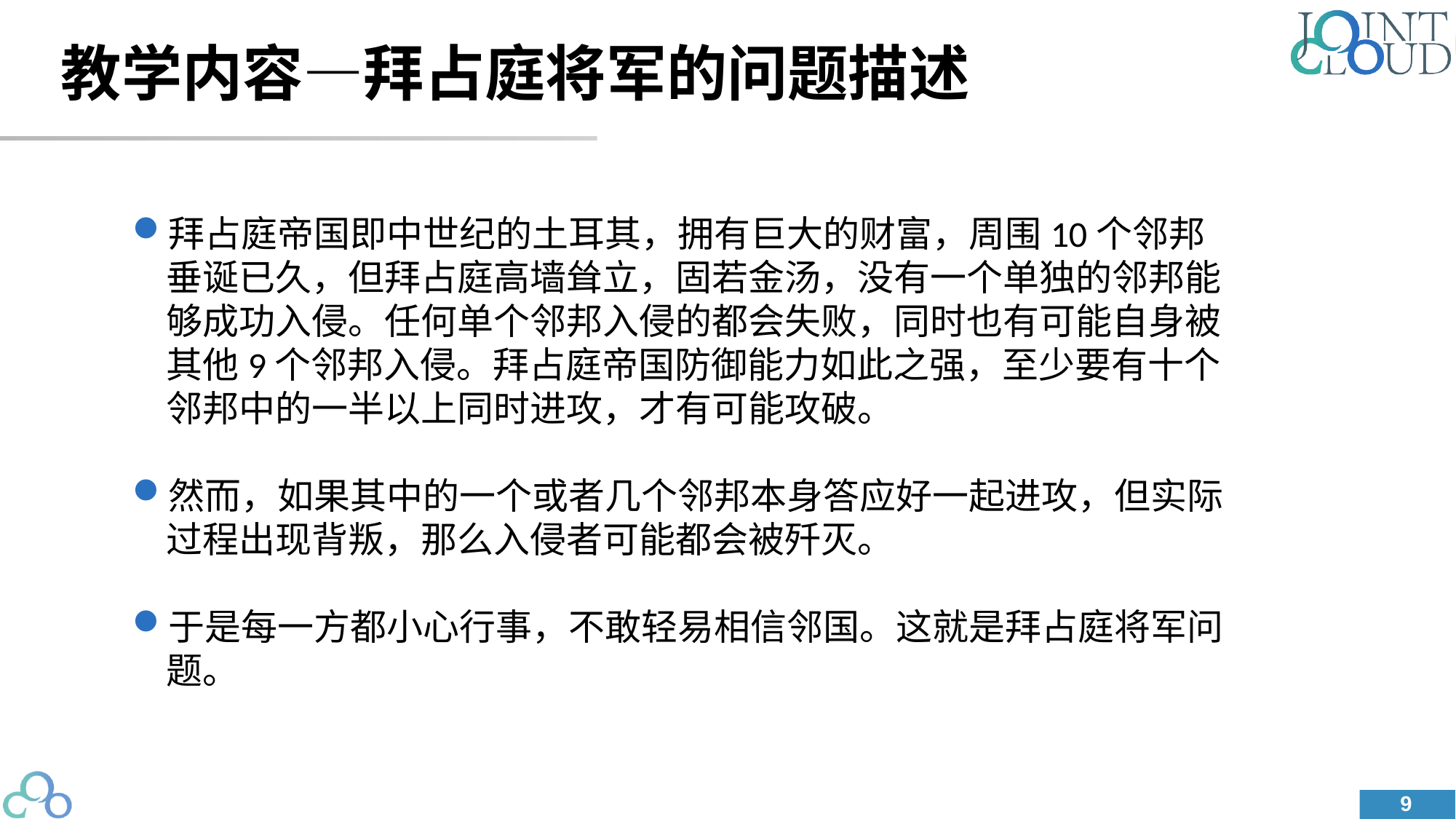

# 教学内容—拜占庭将军的问题描述
拜占庭帝国即中世纪的土耳其，拥有巨大的财富，周围10个邻邦垂诞已久，但拜占庭高墙耸立，固若金汤，没有一个单独的邻邦能够成功入侵。任何单个邻邦入侵的都会失败，同时也有可能自身被其他9个邻邦入侵。拜占庭帝国防御能力如此之强，至少要有十个邻邦中的一半以上同时进攻，才有可能攻破。

然而，如果其中的一个或者几个邻邦本身答应好一起进攻，但实际过程出现背叛，那么入侵者可能都会被歼灭。

于是每一方都小心行事，不敢轻易相信邻国。这就是拜占庭将军问题。

9